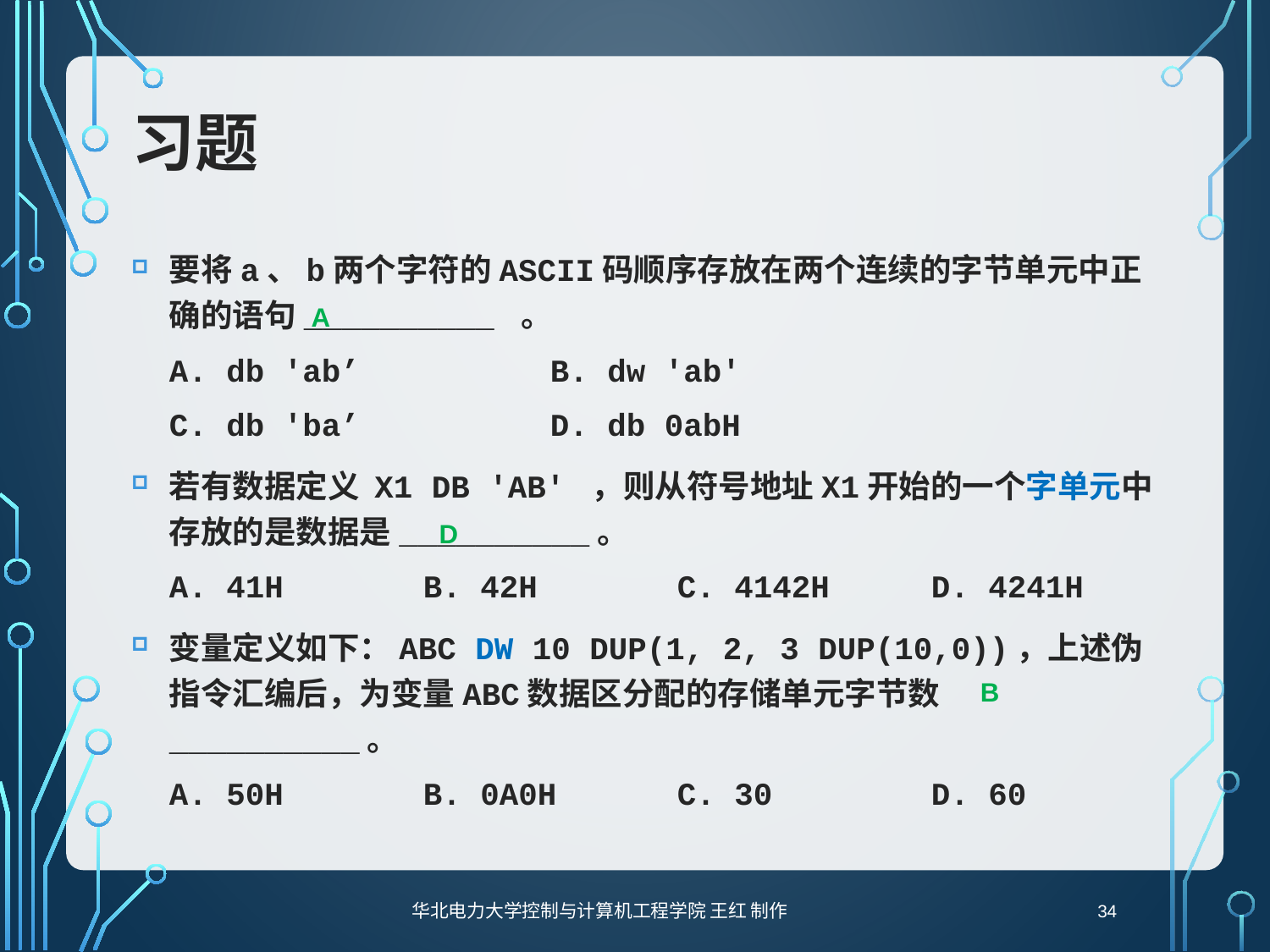

# 习题
要将a、b两个字符的ASCII码顺序存放在两个连续的字节单元中正确的语句__________ 。
A. db 'ab’ 		B. dw 'ab'
C. db 'ba’		D. db 0abH
若有数据定义 X1 DB 'AB' ，则从符号地址X1开始的一个字单元中存放的是数据是__________。
A. 41H 	B. 42H 	C. 4142H	D. 4241H
变量定义如下：ABC DW 10 DUP(1, 2, 3 DUP(10,0))，上述伪指令汇编后，为变量ABC数据区分配的存储单元字节数__________。
A. 50H 	B. 0A0H 	C. 30 		D. 60

A
D
B
34
华北电力大学控制与计算机工程学院 王红 制作